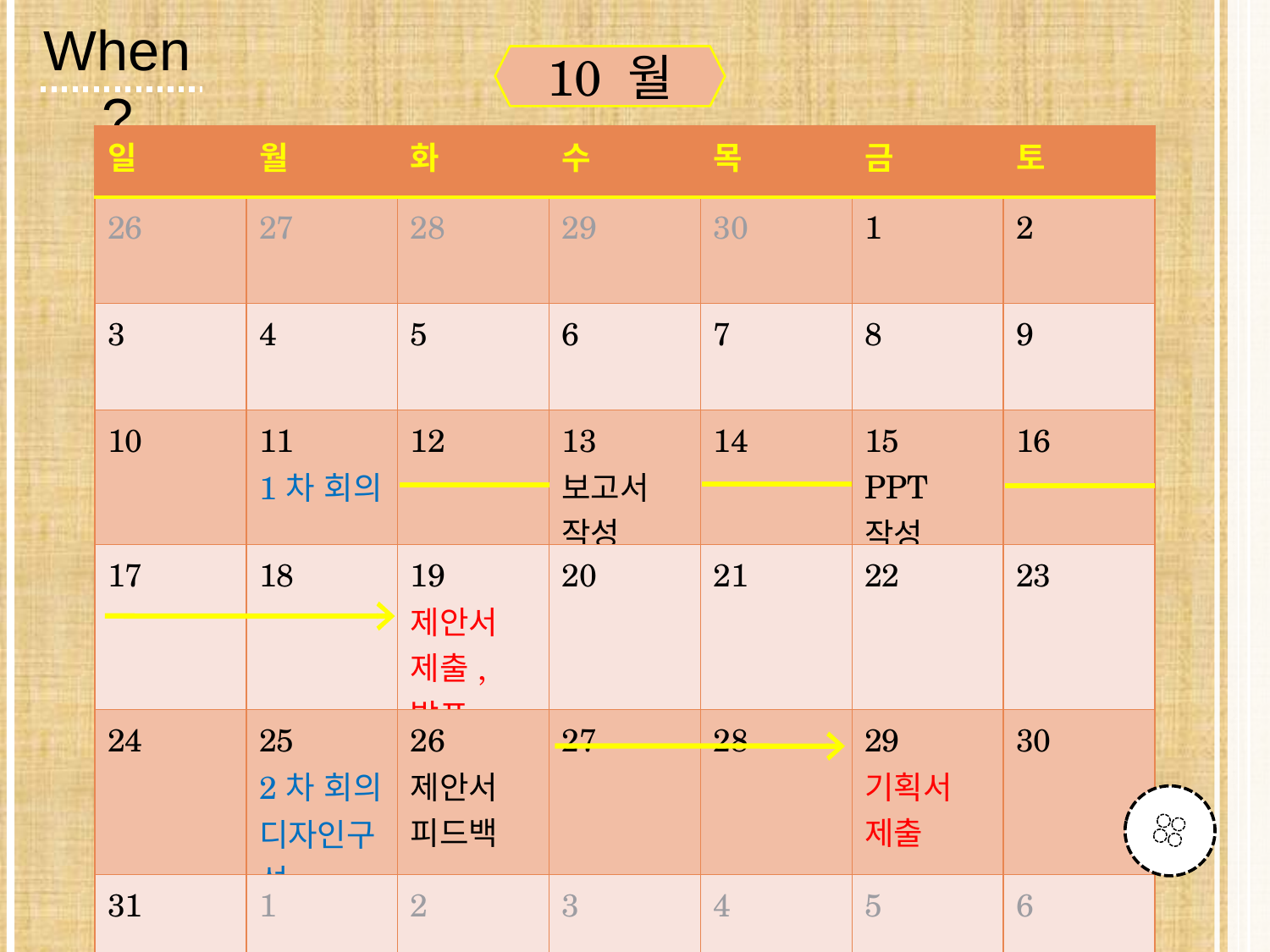

When?
10 월
| 일 | 월 | 화 | 수 | 목 | 금 | 토 |
| --- | --- | --- | --- | --- | --- | --- |
| 26 | 27 | 28 | 29 | 30 | 1 | 2 |
| 3 | 4 | 5 | 6 | 7 | 8 | 9 |
| 10 | 11 1차 회의 | 12 | 13 보고서 작성 | 14 | 15 PPT 작성 | 16 |
| 17 | 18 | 19 제안서 제출, 발표 | 20 | 21 | 22 | 23 |
| 24 | 25 2차 회의 디자인구성 | 26 제안서 피드백 | 27 | 28 | 29 기획서 제출 | 30 |
| 31 | 1 | 2 | 3 | 4 | 5 | 6 |